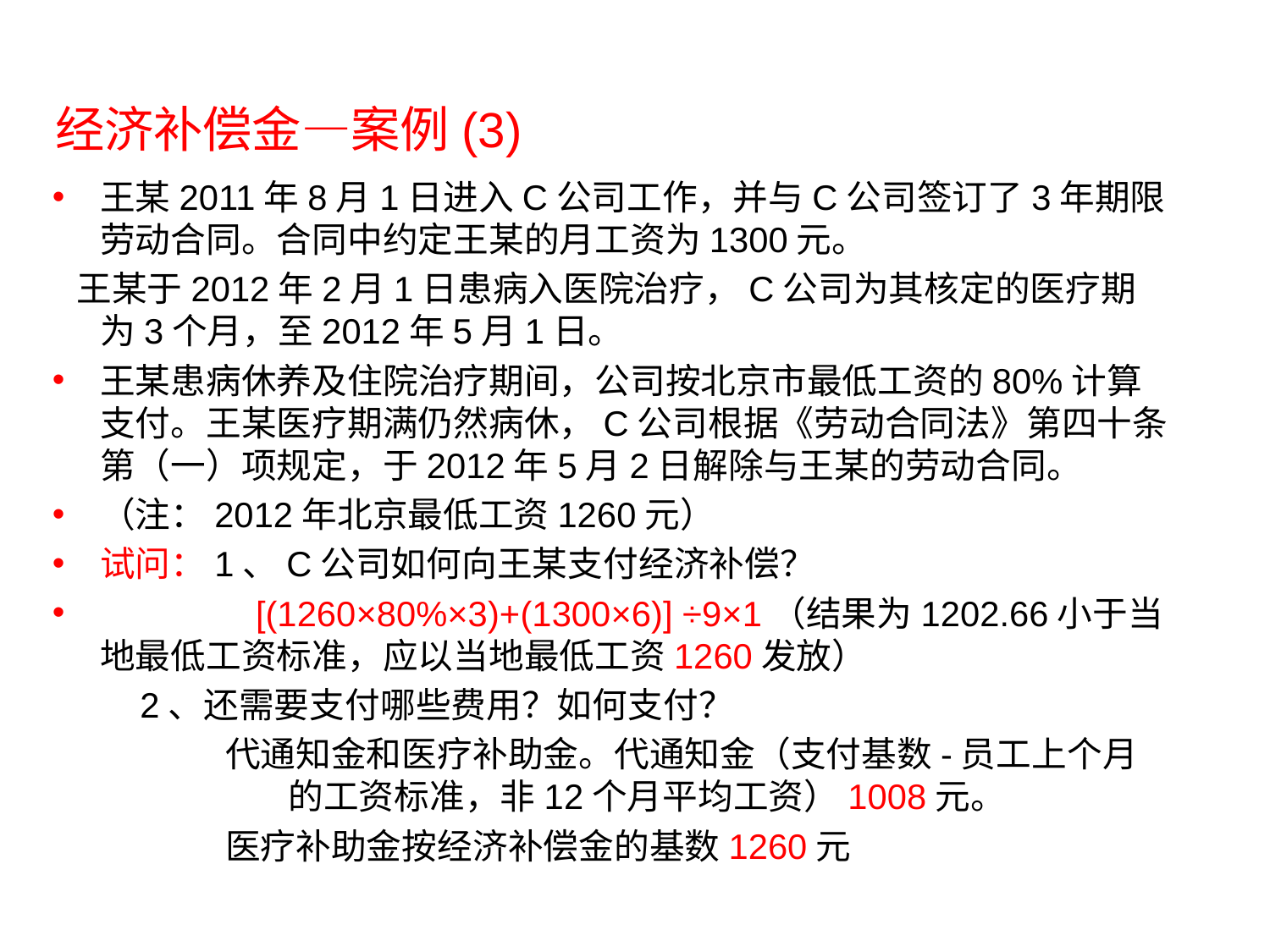

# 经济补偿金—案例(3)
王某2011年8月1日进入C公司工作，并与C公司签订了3年期限劳动合同。合同中约定王某的月工资为1300元。
  王某于2012年2月1日患病入医院治疗，C公司为其核定的医疗期为3个月，至2012年5月1日。
王某患病休养及住院治疗期间，公司按北京市最低工资的80%计算支付。王某医疗期满仍然病休，C公司根据《劳动合同法》第四十条第（一）项规定，于2012年5月2日解除与王某的劳动合同。
（注：2012年北京最低工资1260元）
试问：1、C公司如何向王某支付经济补偿？
                [(1260×80%×3)+(1300×6)] ÷9×1（结果为1202.66小于当地最低工资标准，应以当地最低工资1260发放）
         2、还需要支付哪些费用？如何支付？
                     代通知金和医疗补助金。代通知金（支付基数-员工上个月的工资标准，非12个月平均工资）1008元。
                     医疗补助金按经济补偿金的基数1260元